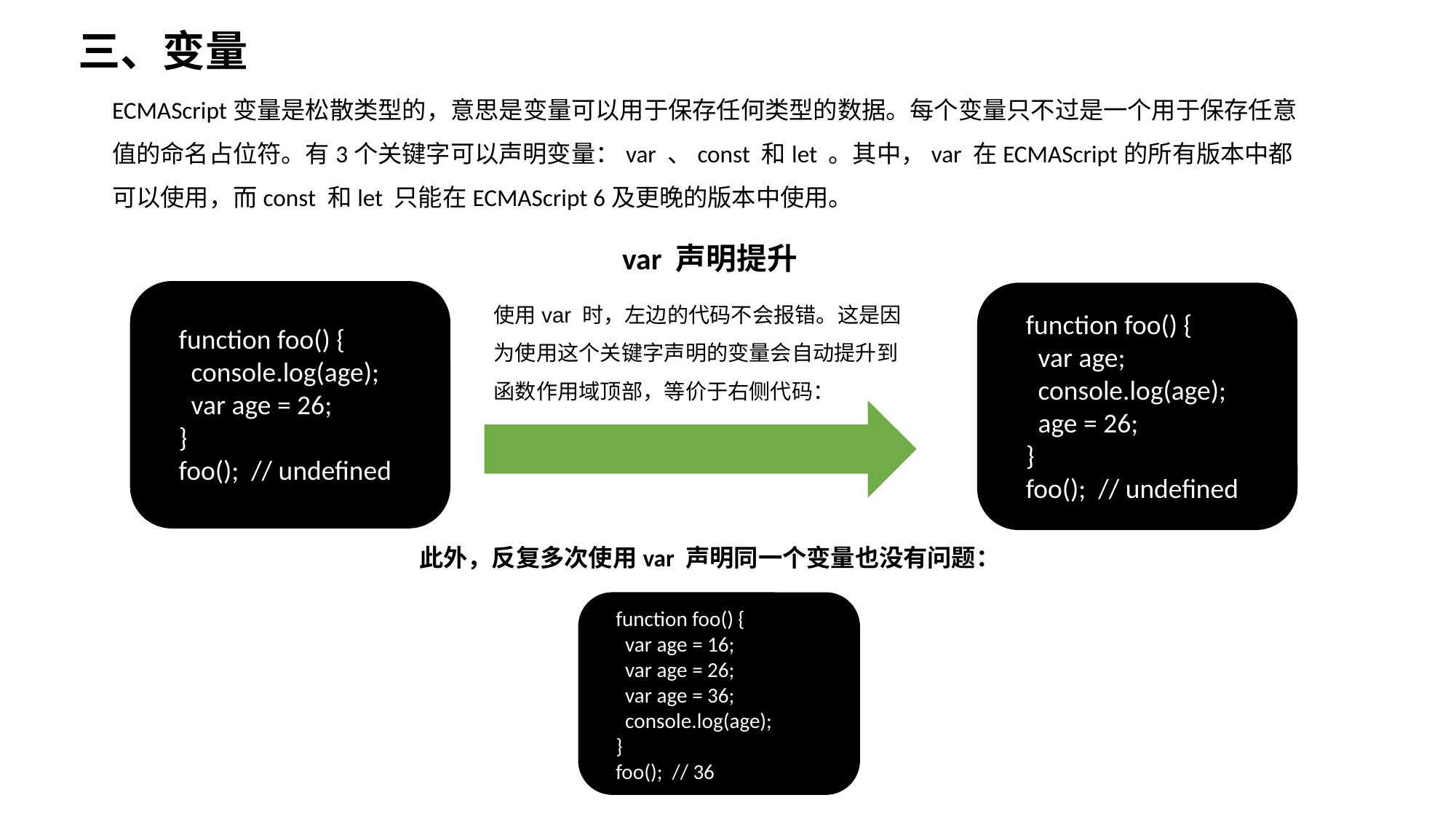

三、变量
ECMAScript变量是松散类型的，意思是变量可以用于保存任何类型的数据。每个变量只不过是一个用于保存任意值的命名占位符。有3个关键字可以声明变量：var 、const 和let 。其中，var 在ECMAScript的所有版本中都可以使用，而const 和let 只能在ECMAScript 6及更晚的版本中使用。
var 声明提升

function foo() {
  console.log(age);
  var age = 26;
}
foo();  // undefined
使用var 时，左边的代码不会报错。这是因为使用这个关键字声明的变量会自动提升到函数作用域顶部，等价于右侧代码：

function foo() {
  var age;
  console.log(age);
  age = 26;
}
foo();  // undefined

此外，反复多次使用var 声明同一个变量也没有问题：

function foo() {
  var age = 16;
  var age = 26;
  var age = 36;
  console.log(age);
}
foo();  // 36